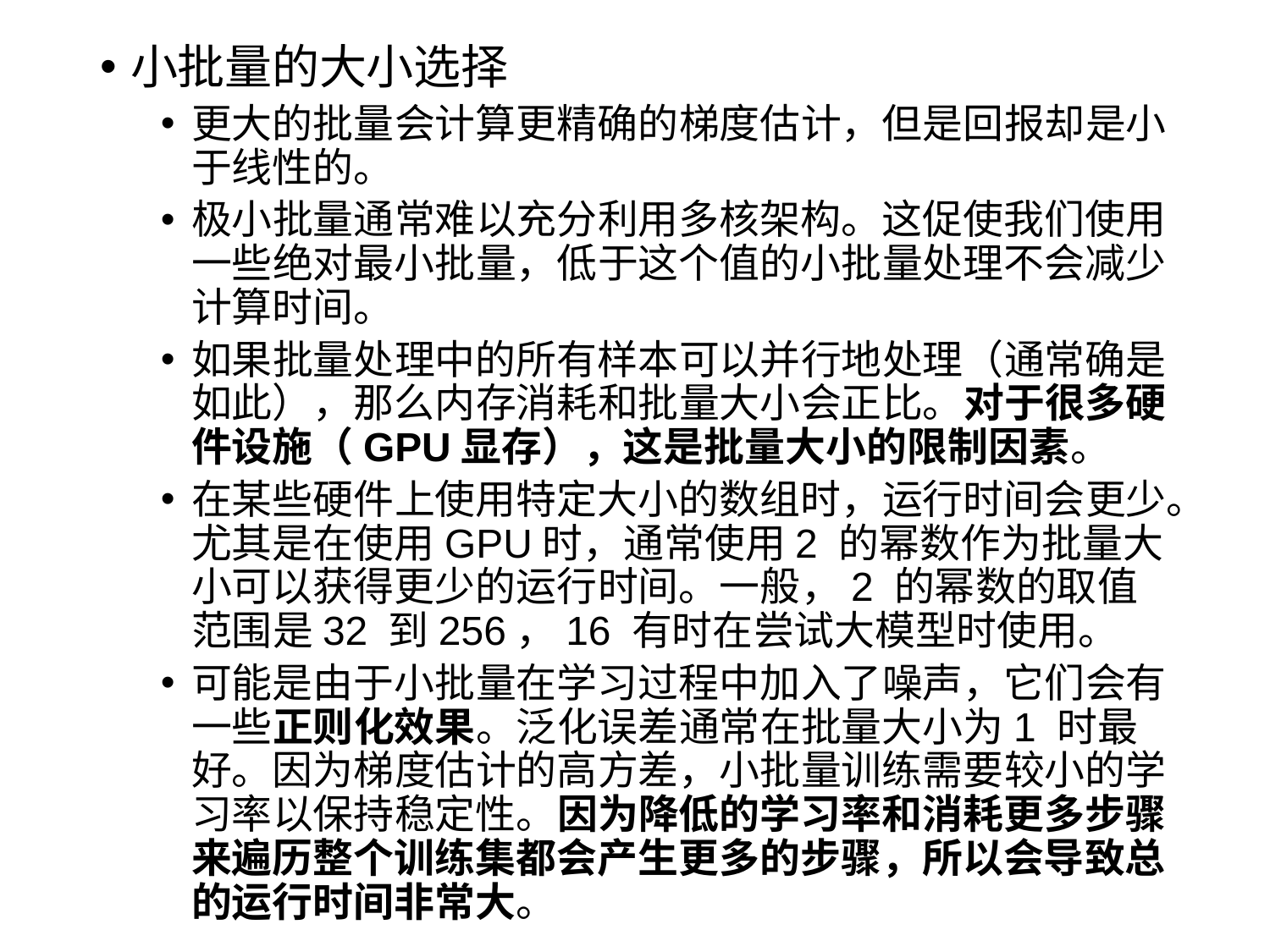

小批量的大小选择
更大的批量会计算更精确的梯度估计，但是回报却是小于线性的。
极小批量通常难以充分利用多核架构。这促使我们使用一些绝对最小批量，低于这个值的小批量处理不会减少计算时间。
如果批量处理中的所有样本可以并行地处理（通常确是如此），那么内存消耗和批量大小会正比。对于很多硬件设施（GPU显存），这是批量大小的限制因素。
在某些硬件上使用特定大小的数组时，运行时间会更少。尤其是在使用GPU时，通常使用2 的幂数作为批量大小可以获得更少的运行时间。一般，2 的幂数的取值范围是32 到256，16 有时在尝试大模型时使用。
可能是由于小批量在学习过程中加入了噪声，它们会有一些正则化效果。泛化误差通常在批量大小为1 时最好。因为梯度估计的高方差，小批量训练需要较小的学习率以保持稳定性。因为降低的学习率和消耗更多步骤来遍历整个训练集都会产生更多的步骤，所以会导致总的运行时间非常大。